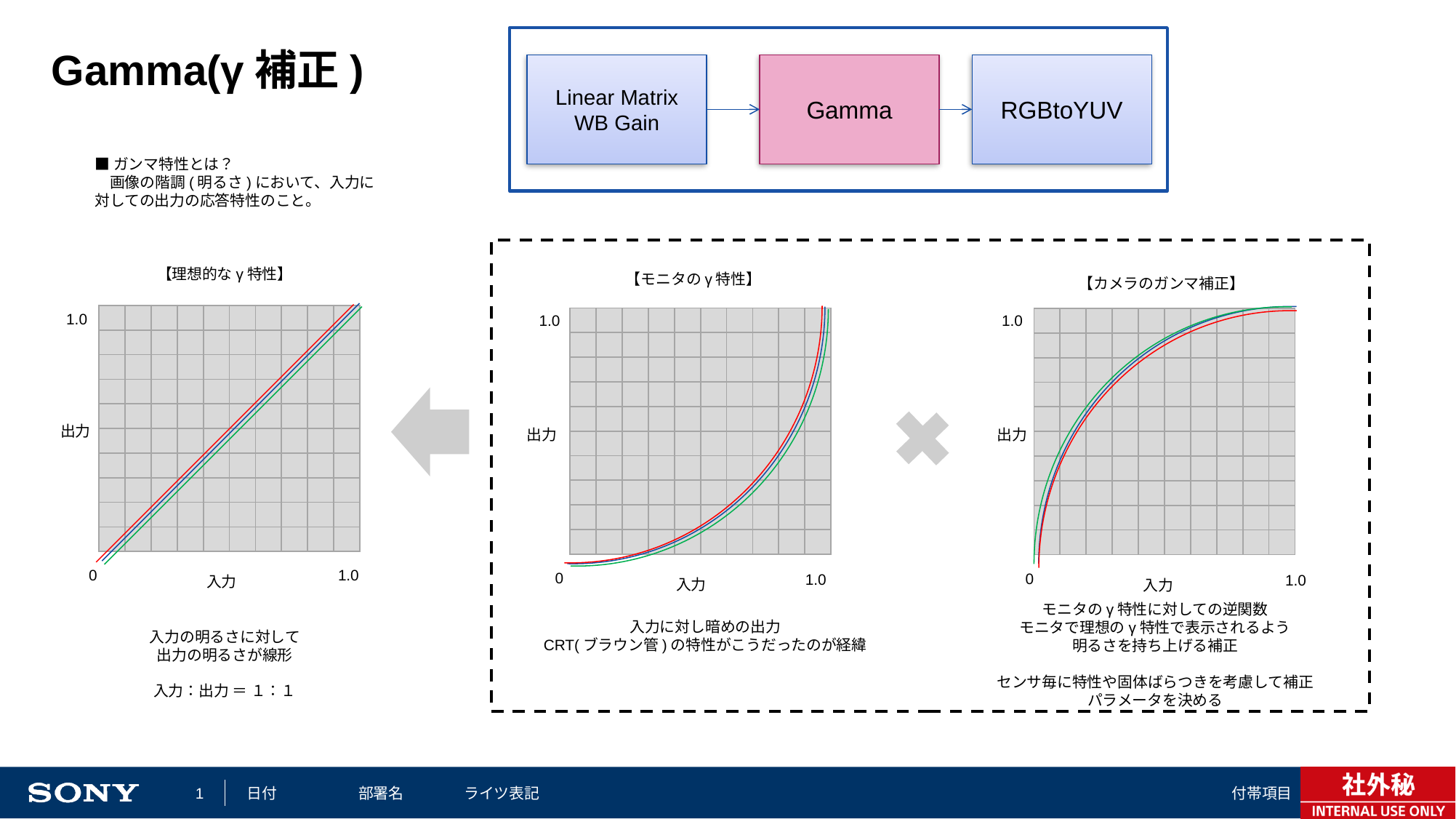

# Gamma(γ補正)

Linear Matrix
WB Gain
Gamma
RGBtoYUV

■ガンマ特性とは？
　画像の階調(明るさ)において、入力に対しての出力の応答特性のこと。

【理想的なγ特性】
【モニタのγ特性】
【カメラのガンマ補正】
1.0
|  |  |  |  |  |  |  |  |  |  |
| --- | --- | --- | --- | --- | --- | --- | --- | --- | --- |
|  |  |  |  |  |  |  |  |  |  |
|  |  |  |  |  |  |  |  |  |  |
|  |  |  |  |  |  |  |  |  |  |
|  |  |  |  |  |  |  |  |  |  |
|  |  |  |  |  |  |  |  |  |  |
|  |  |  |  |  |  |  |  |  |  |
|  |  |  |  |  |  |  |  |  |  |
|  |  |  |  |  |  |  |  |  |  |
|  |  |  |  |  |  |  |  |  |  |
1.0
1.0
|  |  |  |  |  |  |  |  |  |  |
| --- | --- | --- | --- | --- | --- | --- | --- | --- | --- |
|  |  |  |  |  |  |  |  |  |  |
|  |  |  |  |  |  |  |  |  |  |
|  |  |  |  |  |  |  |  |  |  |
|  |  |  |  |  |  |  |  |  |  |
|  |  |  |  |  |  |  |  |  |  |
|  |  |  |  |  |  |  |  |  |  |
|  |  |  |  |  |  |  |  |  |  |
|  |  |  |  |  |  |  |  |  |  |
|  |  |  |  |  |  |  |  |  |  |
|  |  |  |  |  |  |  |  |  |  |
| --- | --- | --- | --- | --- | --- | --- | --- | --- | --- |
|  |  |  |  |  |  |  |  |  |  |
|  |  |  |  |  |  |  |  |  |  |
|  |  |  |  |  |  |  |  |  |  |
|  |  |  |  |  |  |  |  |  |  |
|  |  |  |  |  |  |  |  |  |  |
|  |  |  |  |  |  |  |  |  |  |
|  |  |  |  |  |  |  |  |  |  |
|  |  |  |  |  |  |  |  |  |  |
|  |  |  |  |  |  |  |  |  |  |

出力
出力
出力
0
1.0
0
1.0
0
1.0
入力
入力
入力
入力に対し暗めの出力
CRT(ブラウン管)の特性がこうだったのが経緯
モニタのγ特性に対しての逆関数
モニタで理想のγ特性で表示されるよう
明るさを持ち上げる補正

センサ毎に特性や固体ばらつきを考慮して補正パラメータを決める
入力の明るさに対して
出力の明るさが線形

入力：出力 ＝ １：１